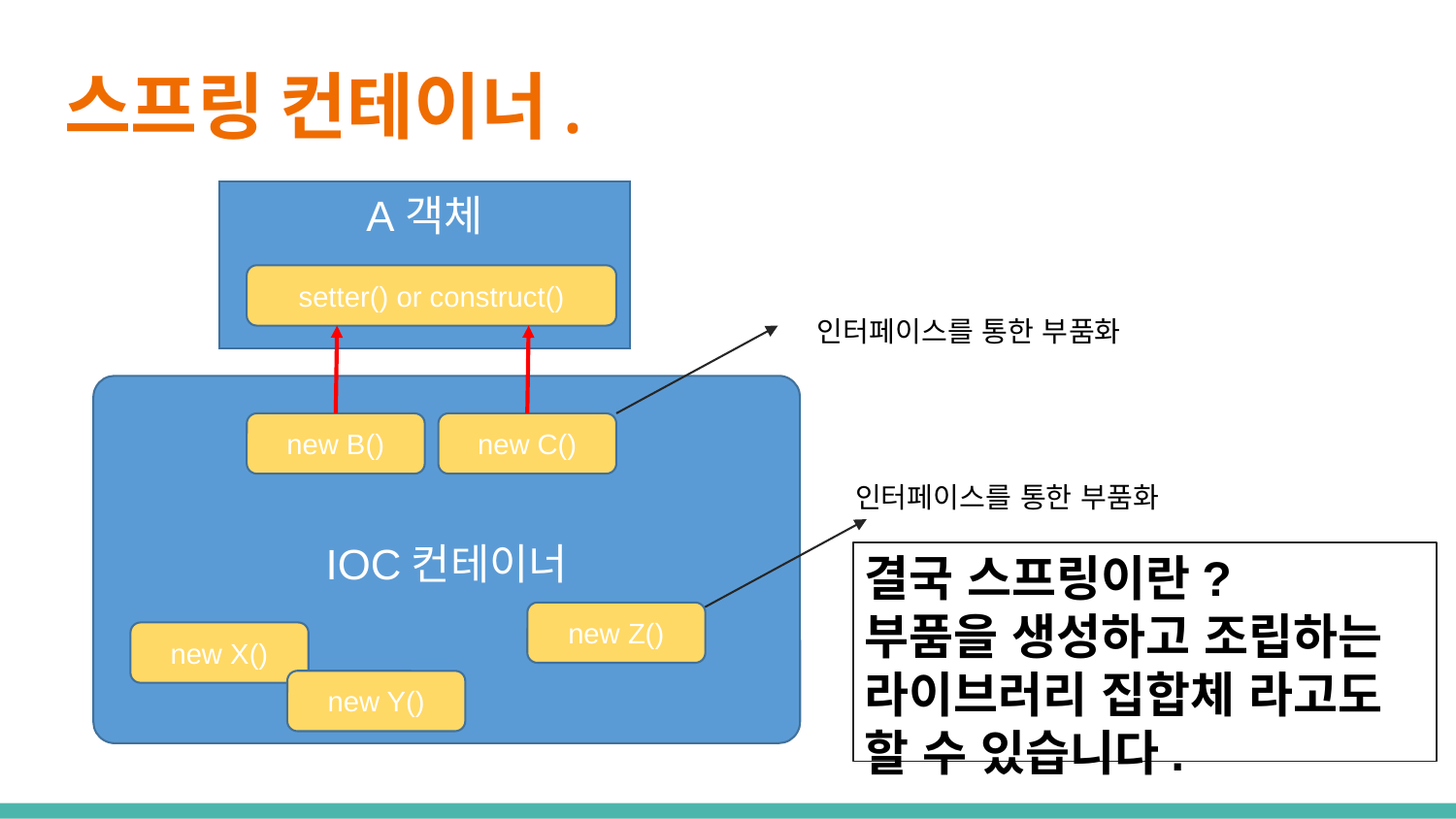

# 스프링 컨테이너.
A객체

setter() or construct()
인터페이스를 통한 부품화

new B()
new C()
인터페이스를 통한 부품화
IOC컨테이너
결국 스프링이란?
부품을 생성하고 조립하는 라이브러리 집합체 라고도 할 수 있습니다.
new Z()
new X()
new Y()